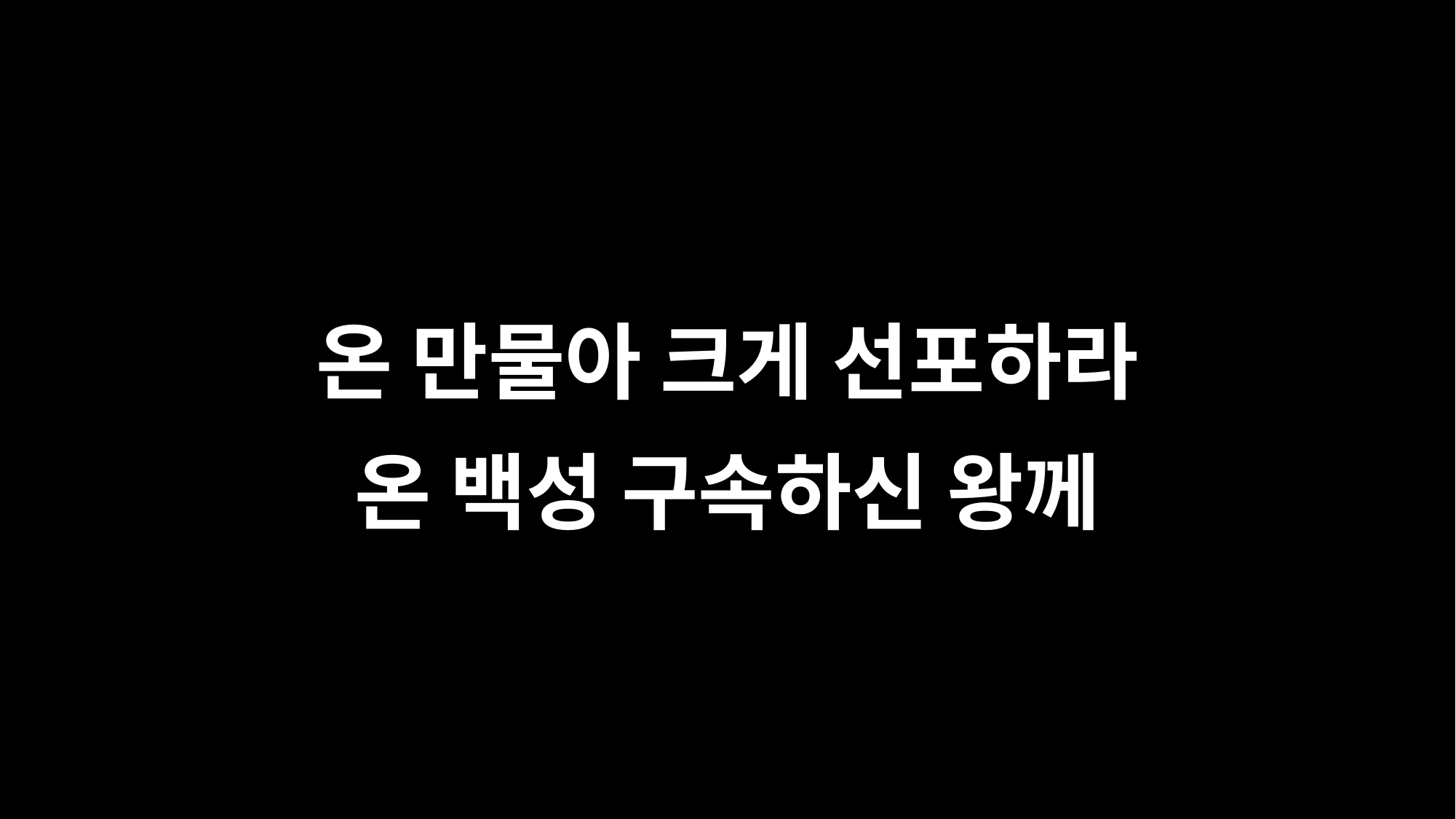

온 만물아 크게 선포하라
온 백성 구속하신 왕께